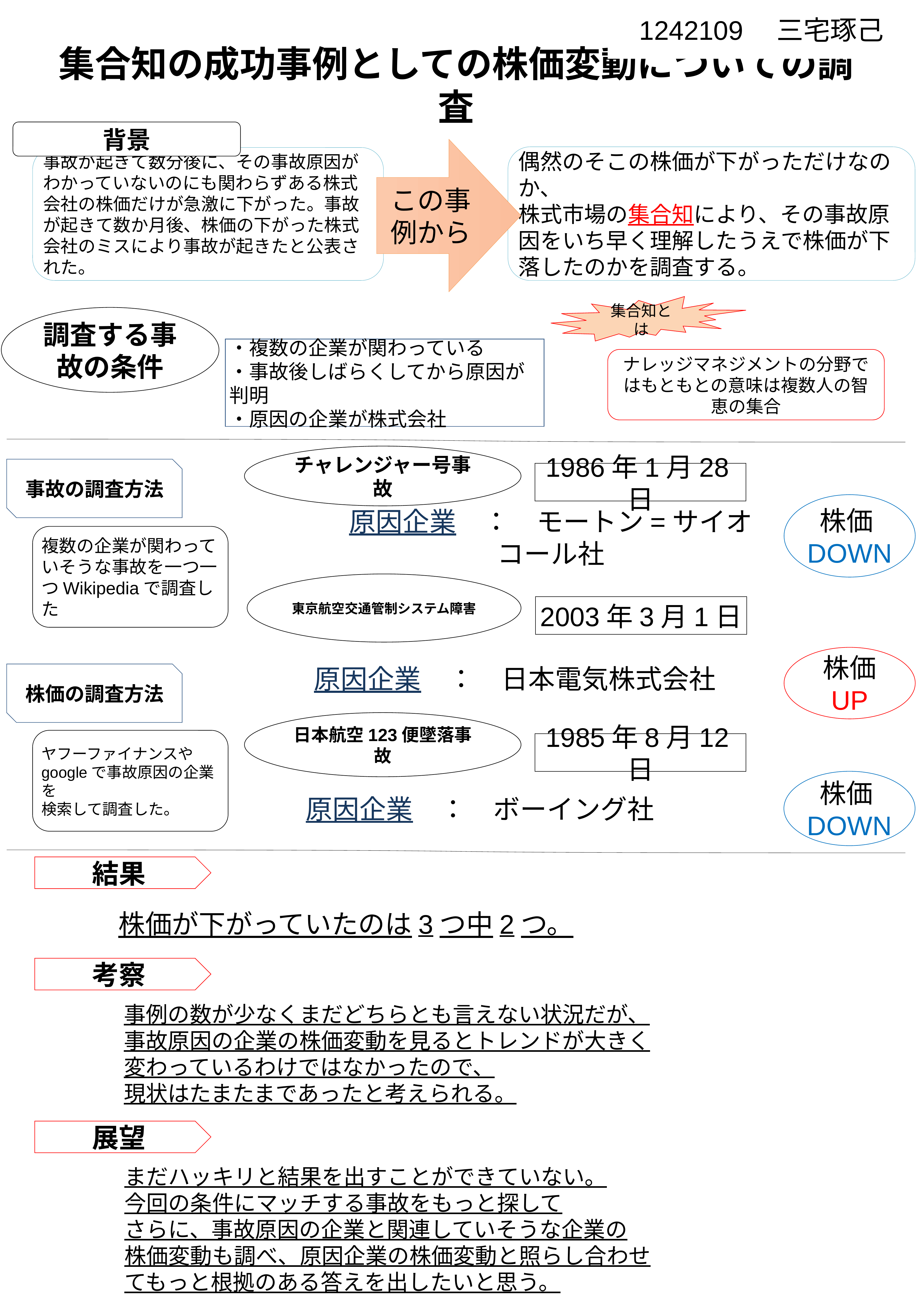

1242109　三宅琢己
集合知の成功事例としての株価変動についての調査
背景
この事例から
偶然のそこの株価が下がっただけなのか、
株式市場の集合知により、その事故原因をいち早く理解したうえで株価が下落したのかを調査する。
事故が起きて数分後に、その事故原因がわかっていないのにも関わらずある株式会社の株価だけが急激に下がった。事故が起きて数か月後、株価の下がった株式会社のミスにより事故が起きたと公表された。
集合知とは
調査する事故の条件

・複数の企業が関わっている
・事故後しばらくしてから原因が判明
・原因の企業が株式会社

ナレッジマネジメントの分野ではもともとの意味は複数人の智恵の集合
チャレンジャー号事故
事故の調査方法
1986年1月28日
株価DOWN
原因企業　：　モートン=サイオコール社
複数の企業が関わっていそうな事故を一つ一つWikipediaで調査した。
東京航空交通管制システム障害
2003年3月1日
株価
UP
原因企業　：　日本電気株式会社
株価の調査方法
日本航空123便墜落事故
ヤフーファイナンスや
googleで事故原因の企業を
検索して調査した。
1985年8月12日
株価DOWN
原因企業　：　ボーイング社
結果
株価が下がっていたのは3つ中2つ。。
考察
事例の数が少なくまだどちらとも言えない状況だが、
事故原因の企業の株価変動を見るとトレンドが大きく
変わっているわけではなかったので、
現状はたまたまであったと考えられる。
展望

まだハッキリと結果を出すことができていない。
今回の条件にマッチする事故をもっと探して
さらに、事故原因の企業と関連していそうな企業の
株価変動も調べ、原因企業の株価変動と照らし合わせ
てもっと根拠のある答えを出したいと思う。